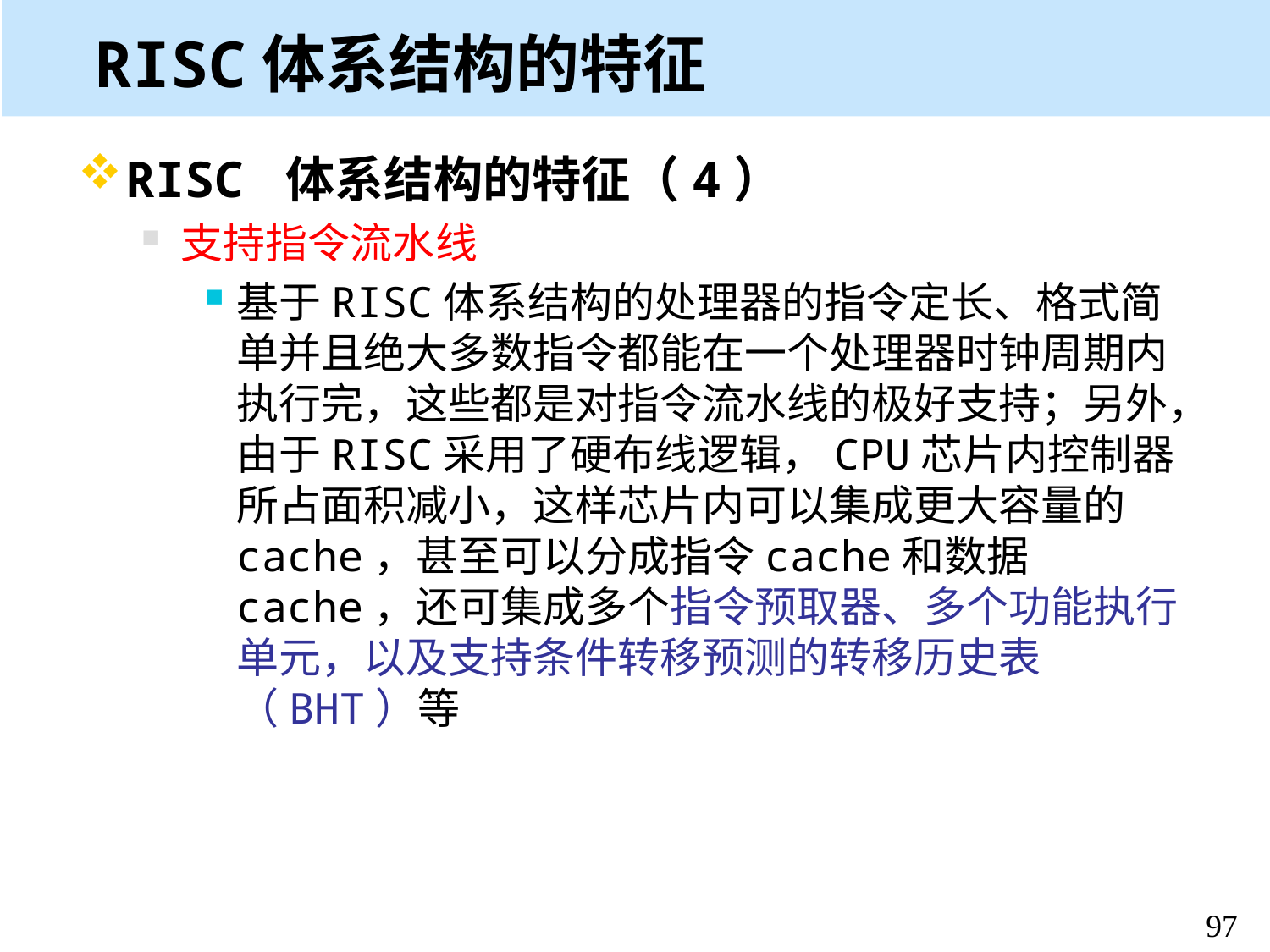

# RISC体系结构的特征
RISC 体系结构的特征（4）
支持指令流水线
基于RISC体系结构的处理器的指令定长、格式简单并且绝大多数指令都能在一个处理器时钟周期内执行完，这些都是对指令流水线的极好支持；另外，由于RISC采用了硬布线逻辑，CPU芯片内控制器所占面积减小，这样芯片内可以集成更大容量的cache，甚至可以分成指令cache和数据cache，还可集成多个指令预取器、多个功能执行单元，以及支持条件转移预测的转移历史表（BHT）等